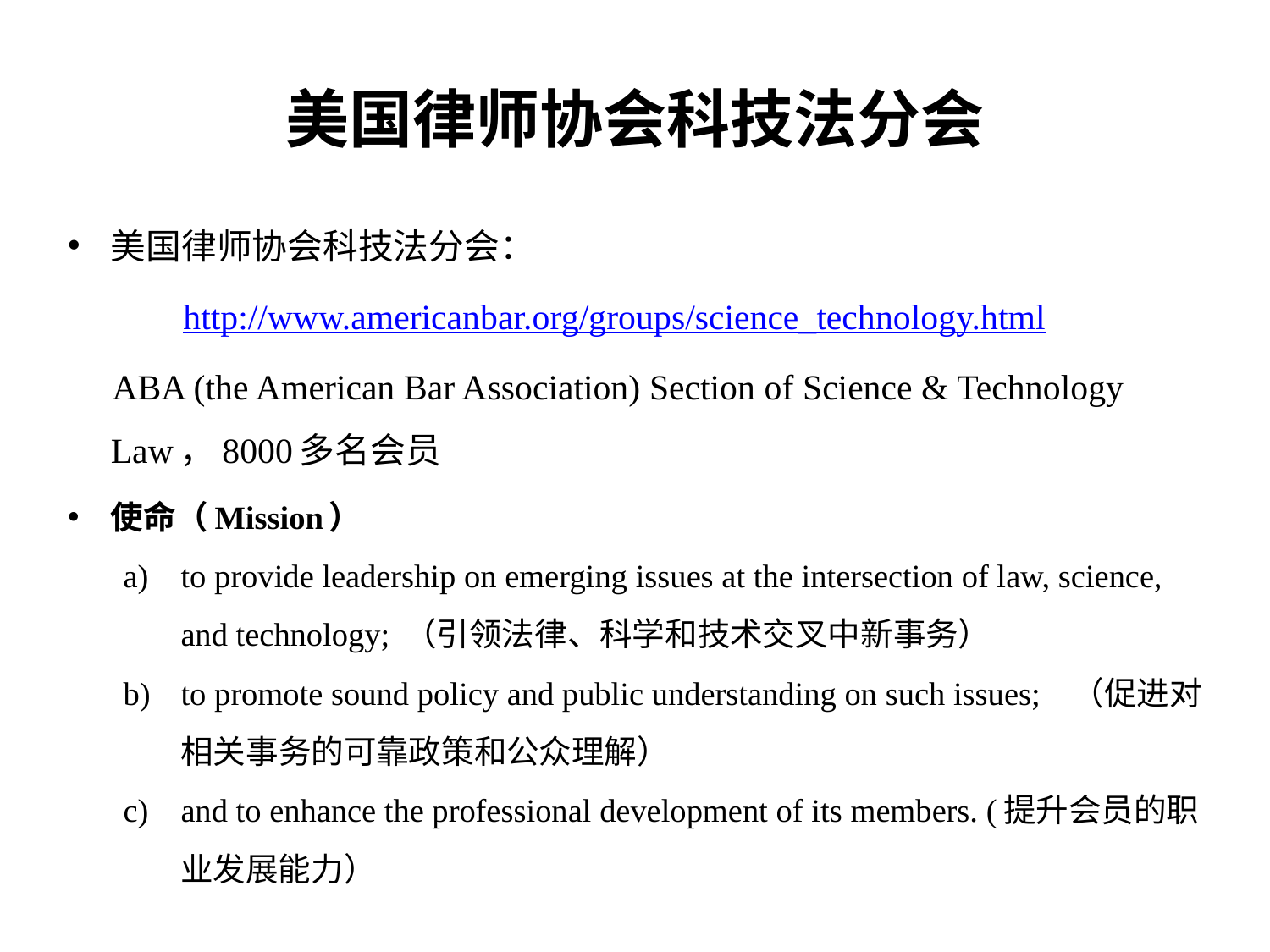

# 美国律师协会科技法分会
美国律师协会科技法分会：
             http://www.americanbar.org/groups/science_technology.html
     ABA (the American Bar Association) Section of Science & Technology Law，8000多名会员
使命（Mission）
to provide leadership on emerging issues at the intersection of law, science, and technology; （引领法律、科学和技术交叉中新事务）
to promote sound policy and public understanding on such issues;   （促进对相关事务的可靠政策和公众理解）
and to enhance the professional development of its members. (提升会员的职业发展能力）